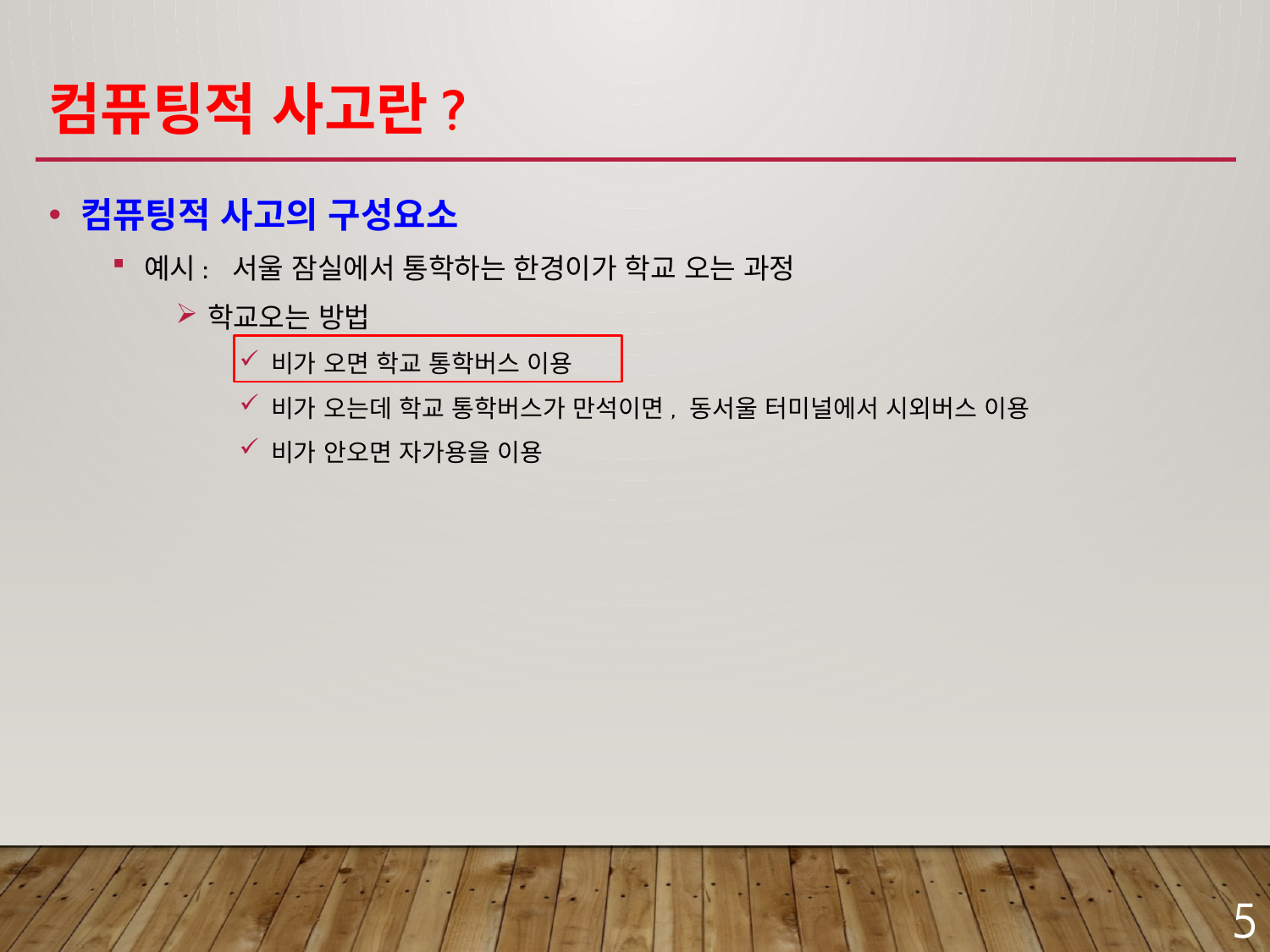

# 컴퓨팅적 사고란?
컴퓨팅적 사고의 구성요소
예시:  서울 잠실에서 통학하는 한경이가 학교 오는 과정
학교오는 방법
비가 오면 학교 통학버스 이용
비가 오는데 학교 통학버스가 만석이면, 동서울 터미널에서 시외버스 이용
비가 안오면 자가용을 이용